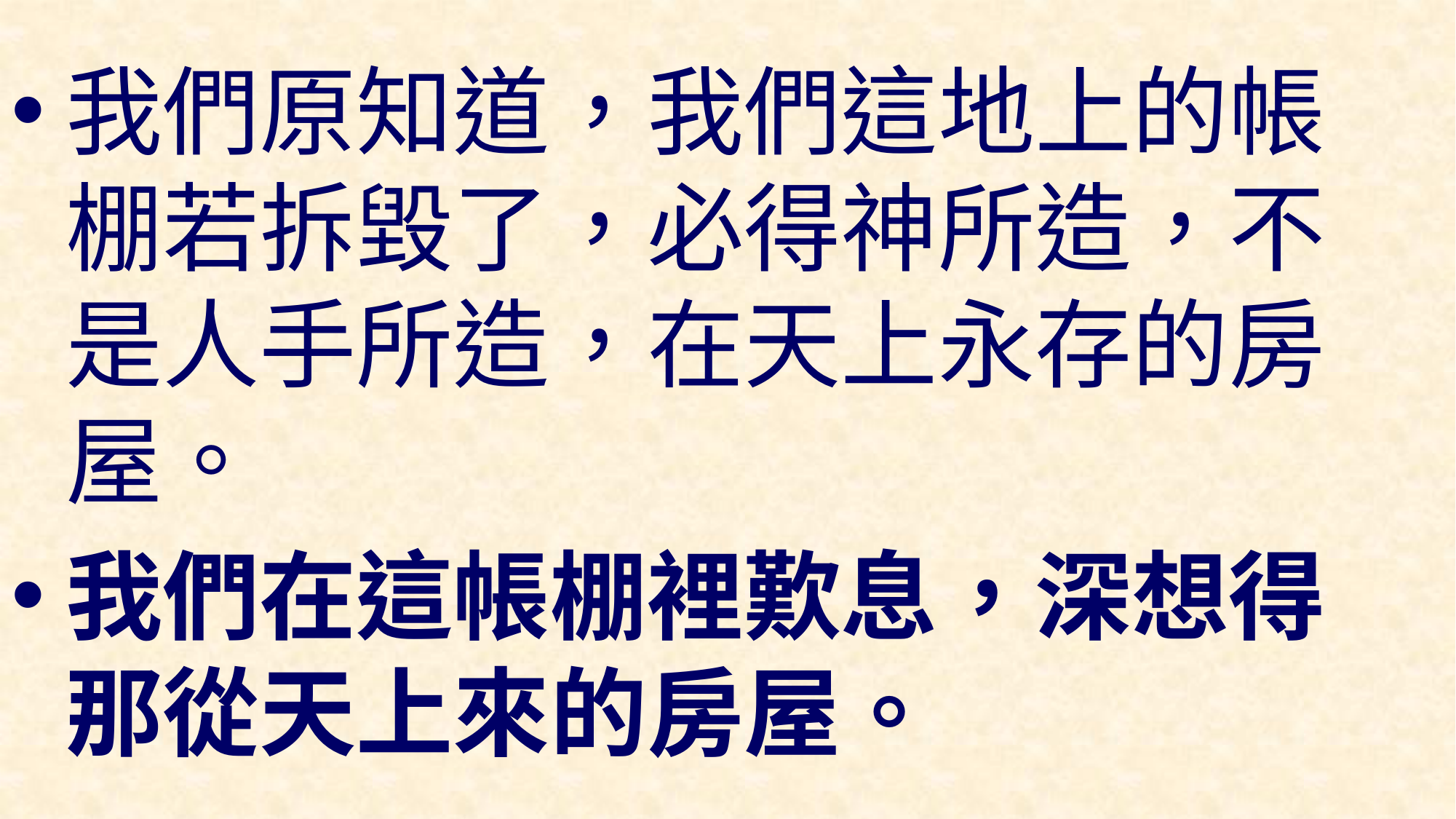

我們原知道，我們這地上的帳棚若拆毀了，必得神所造，不是人手所造，在天上永存的房屋。
我們在這帳棚裡歎息，深想得那從天上來的房屋。